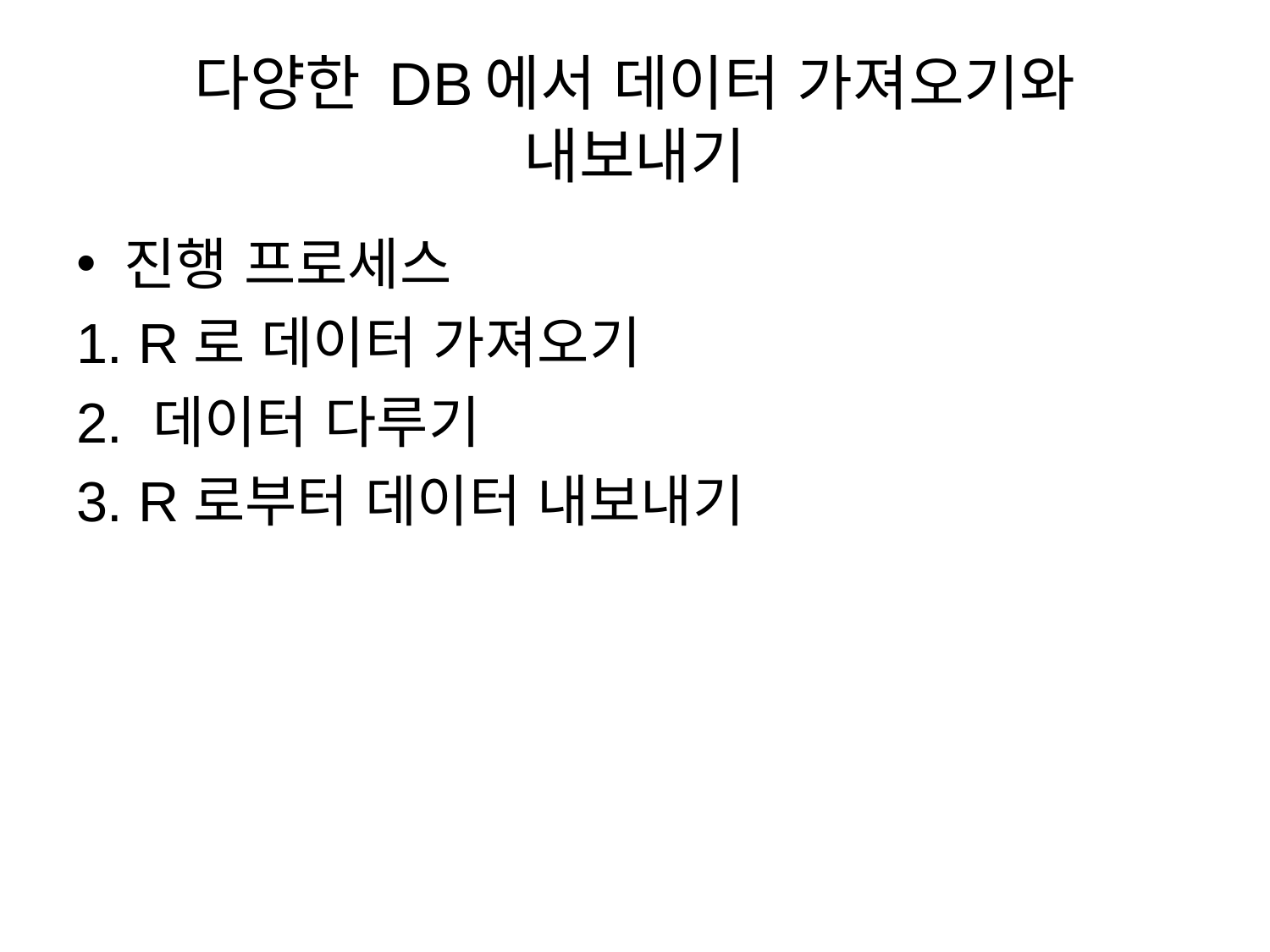

# 다양한 DB에서 데이터 가져오기와 내보내기
진행 프로세스
1. R로 데이터 가져오기
2. 데이터 다루기
3. R로부터 데이터 내보내기